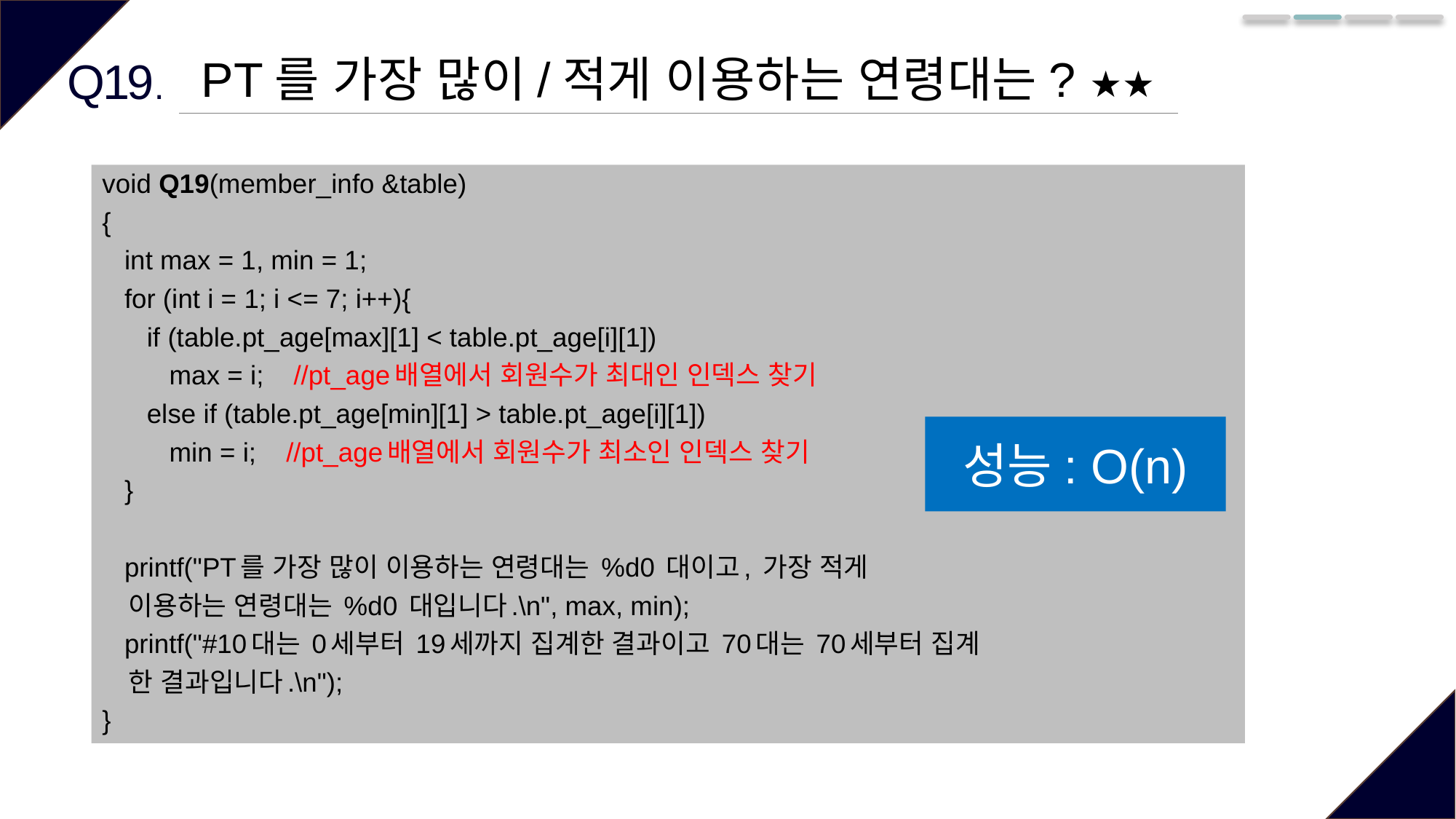

PT를 가장 많이/적게 이용하는 연령대는? ★★
Q19.
void Q19(member_info &table)
{
   int max = 1, min = 1;
   for (int i = 1; i <= 7; i++){
      if (table.pt_age[max][1] < table.pt_age[i][1])
         max = i;    //pt_age배열에서 회원수가 최대인 인덱스 찾기
      else if (table.pt_age[min][1] > table.pt_age[i][1])
         min = i;    //pt_age배열에서 회원수가 최소인 인덱스 찾기
   }

   printf("PT를 가장 많이 이용하는 연령대는 %d0 대이고, 가장 적게
   이용하는 연령대는 %d0 대입니다.\n", max, min);
   printf("#10대는 0세부터 19세까지 집계한 결과이고 70대는 70세부터 집계
   한 결과입니다.\n");
}
성능: O(n)